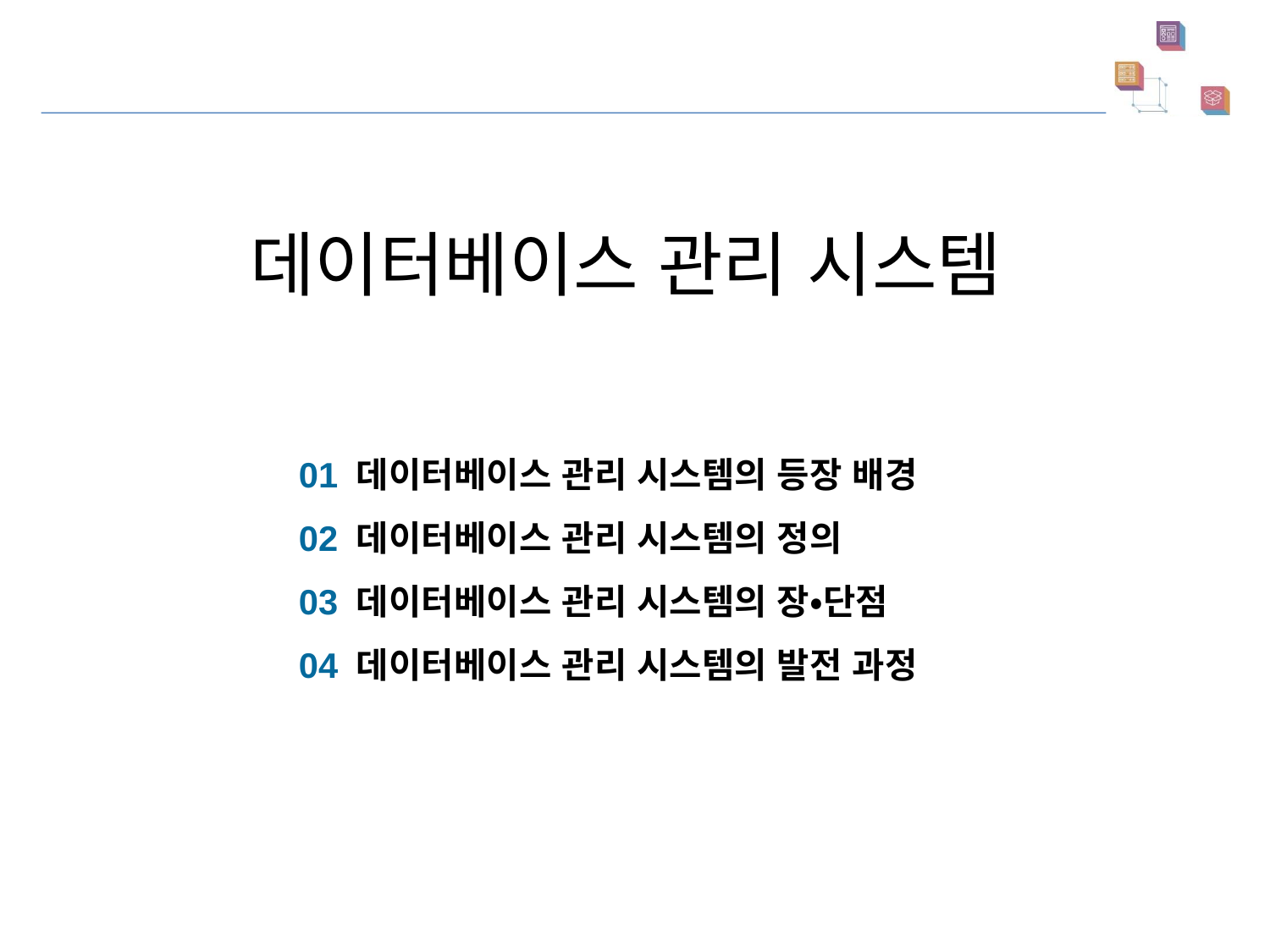

데이터베이스 관리 시스템

     01 데이터베이스 관리 시스템의 등장 배경
     02 데이터베이스 관리 시스템의 정의
     03 데이터베이스 관리 시스템의 장•단점
     04 데이터베이스 관리 시스템의 발전 과정